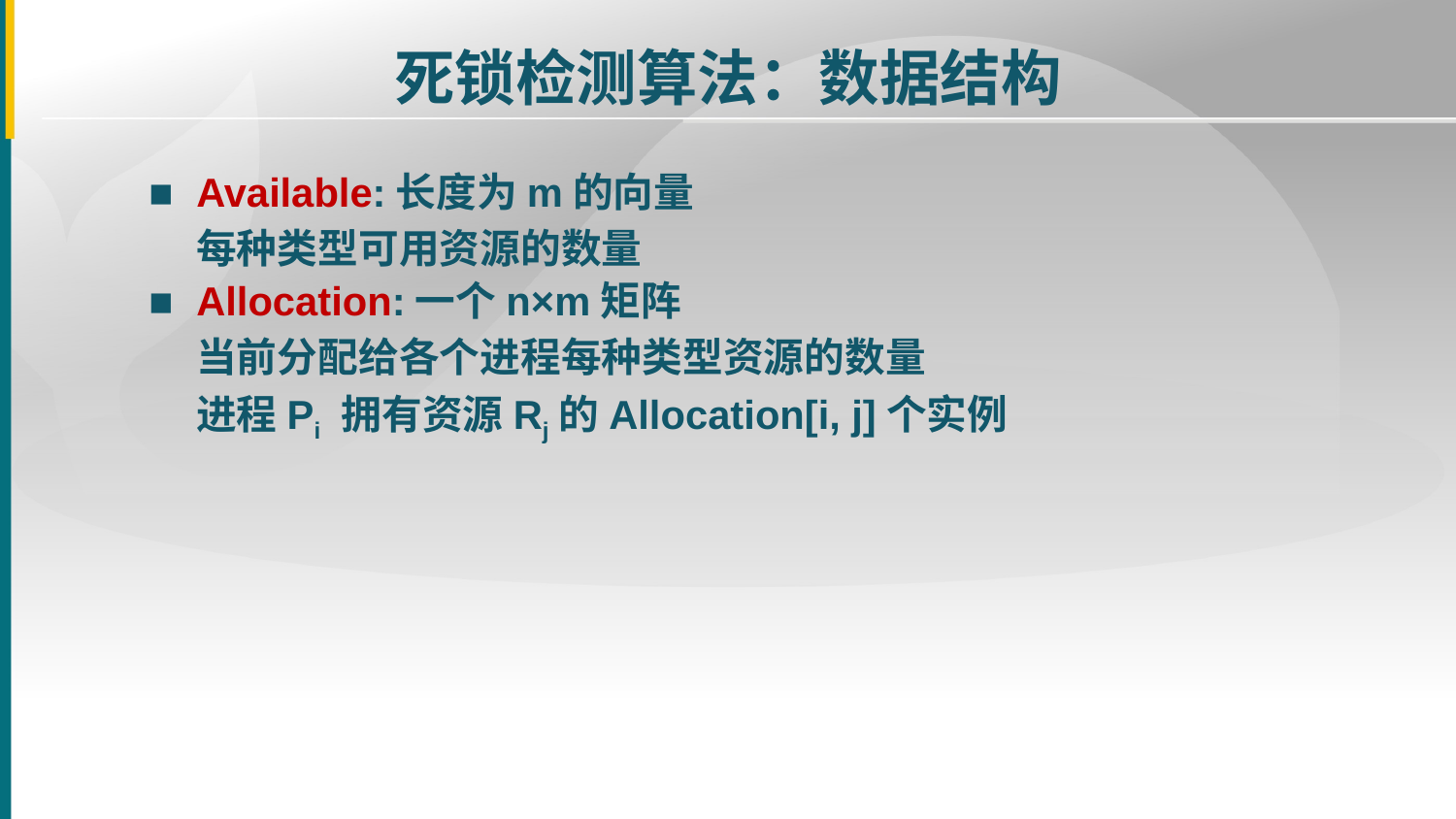

死锁检测算法：数据结构
■
Available:长度为m的向量
每种类型可用资源的数量
■
Allocation:一个n×m矩阵
当前分配给各个进程每种类型资源的数量
进程Pi 拥有资源Rj的Allocation[i, j]个实例